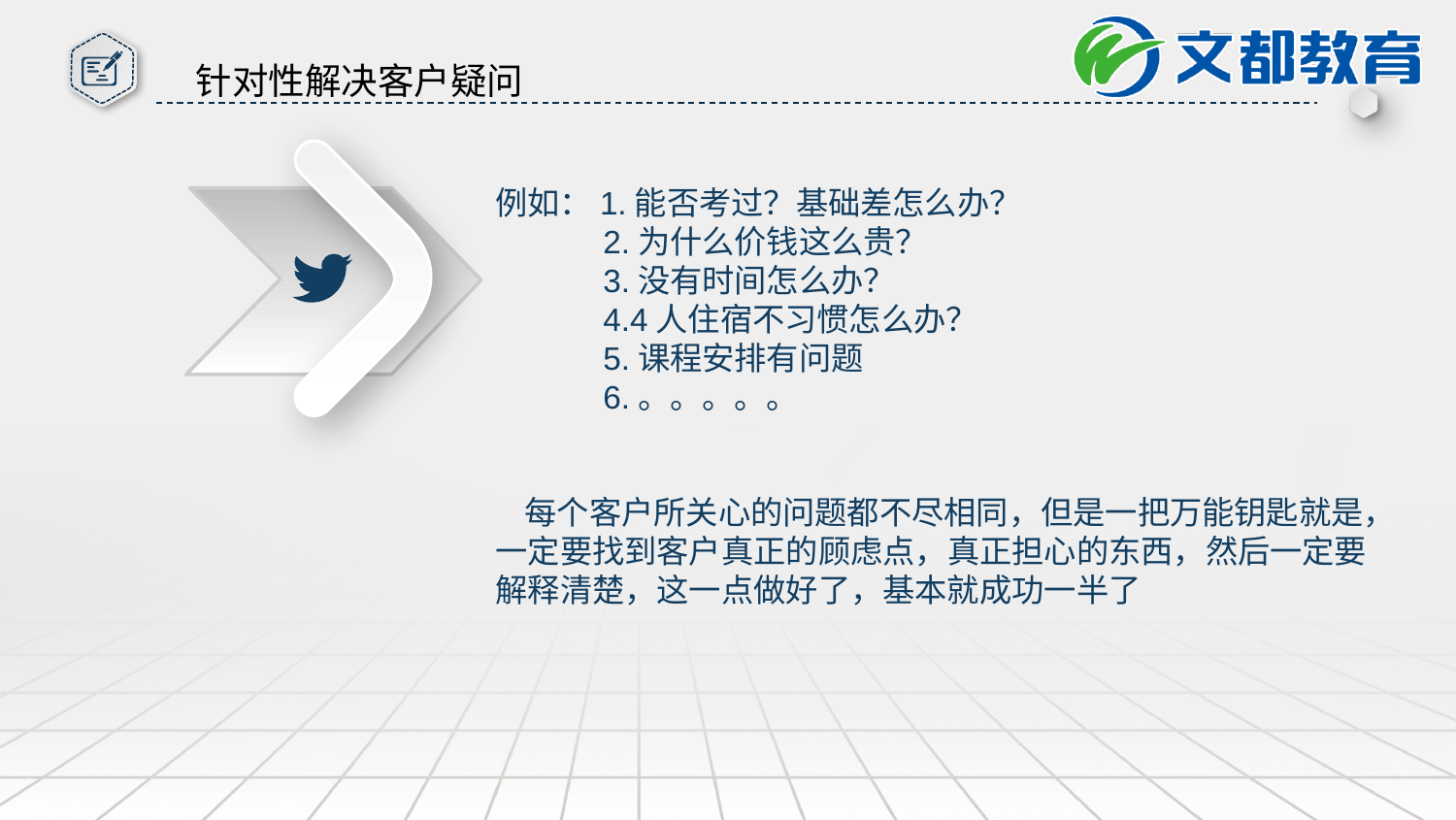

针对性解决客户疑问
例如：1.能否考过？基础差怎么办？
            2.为什么价钱这么贵？
            3.没有时间怎么办？
            4.4人住宿不习惯怎么办？
            5.课程安排有问题
            6.。。。。。

   每个客户所关心的问题都不尽相同，但是一把万能钥匙就是，一定要找到客户真正的顾虑点，真正担心的东西，然后一定要解释清楚，这一点做好了，基本就成功一半了